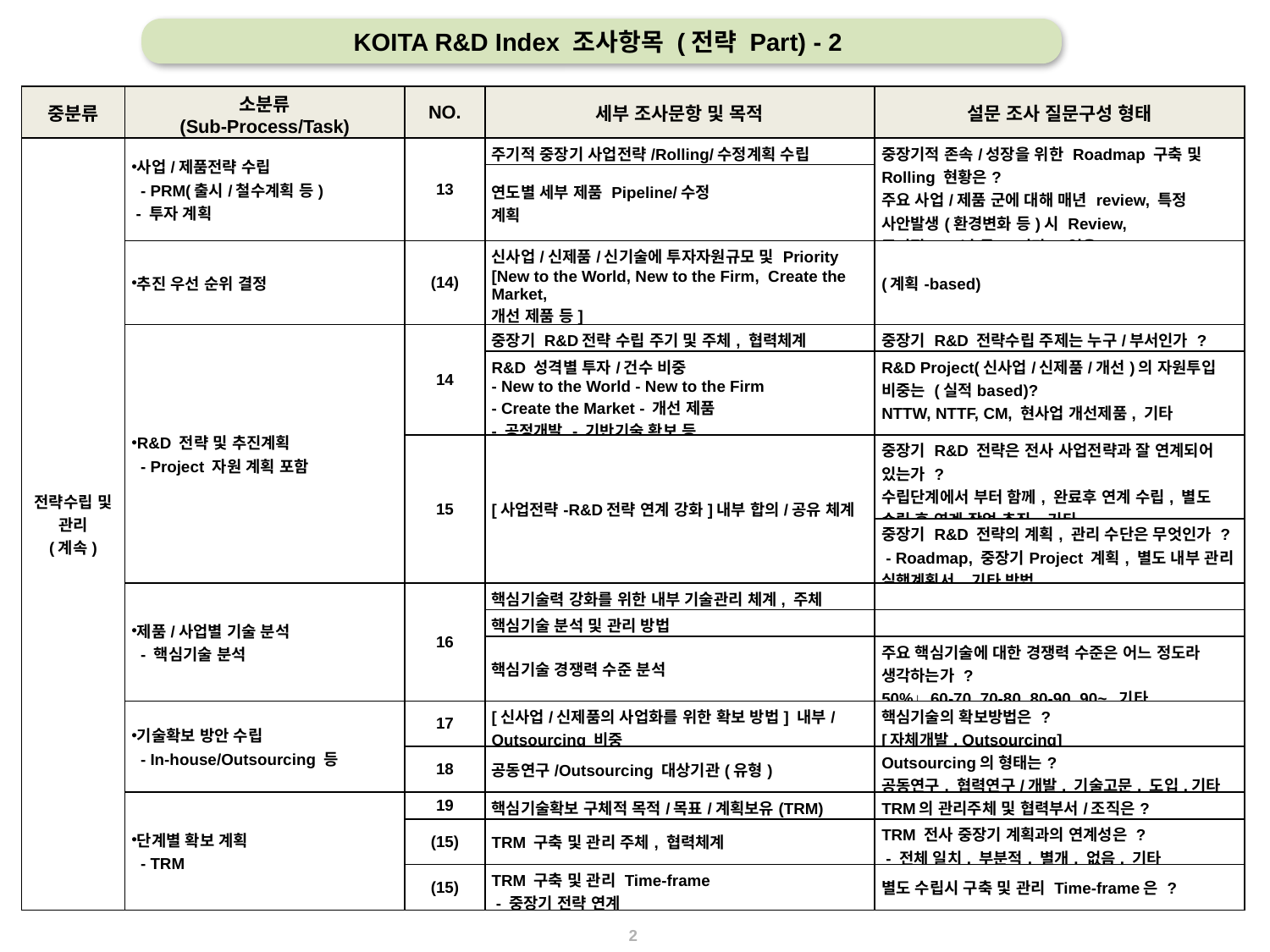

# KOITA R&D Index 조사항목 (전략 Part) - 2
| 중분류 | 소분류 (Sub-Process/Task) | NO. | 세부 조사문항 및 목적 | 설문 조사 질문구성 형태 |
| --- | --- | --- | --- | --- |
| 전략수립 및 관리 (계속) | 사업/제품전략 수립 - PRM(출시/철수계획 등) - 투자 계획 | 13 | 주기적 중장기 사업전략/Rolling/수정계획 수립 | 중장기적 존속/성장을 위한 Roadmap 구축 및 Rolling 현황은? 주요 사업/제품 군에 대해 매년 review, 특정 사안발생(환경변화 등)시 Review, 주기적(2,3년 등), 기타 , 없음 |
|  |  |  | 연도별 세부 제품 Pipeline/수정 계획 |  |
|  | 추진 우선 순위 결정 | (14) | 신사업/신제품/신기술에 투자자원규모 및 Priority [New to the World, New to the Firm, Create the Market, 개선 제품 등] | (계획-based) |
|  | R&D 전략 및 추진계획 - Project 자원 계획 포함 | 14 | 중장기 R&D전략 수립 주기 및 주체, 협력체계 | 중장기 R&D 전략수립 주제는 누구/부서인가 ? |
|  |  |  | R&D 성격별 투자/건수 비중 - New to the World - New to the Firm - Create the Market - 개선 제품 - 공정개발 - 기반기술 확보 등 | R&D Project(신사업/신제품/개선)의 자원투입 비중는 (실적based)? NTTW, NTTF, CM, 현사업 개선제품, 기타 |
|  |  | 15 | [사업전략-R&D전략 연계 강화]내부 합의/공유 체계 | 중장기 R&D 전략은 전사 사업전략과 잘 연계되어 있는가 ? 수립단계에서 부터 함께, 완료후 연계 수립, 별도 수립 후 연계 작업 추진, 기타 |
|  |  |  |  | 중장기 R&D 전략의 계획, 관리 수단은 무엇인가 ? - Roadmap, 중장기Project 계획, 별도 내부 관리 실행계획서, 기타 방법 |
|  | 제품/사업별 기술 분석 - 핵심기술 분석 | 16 | 핵심기술력 강화를 위한 내부 기술관리 체계, 주체 |  |
|  |  |  | 핵심기술 분석 및 관리 방법 |  |
|  |  |  | 핵심기술 경쟁력 수준 분석 | 주요 핵심기술에 대한 경쟁력 수준은 어느 정도라 생각하는가 ? 50%↓, 60-70, 70-80, 80-90, 90~, 기타 |
|  | 기술확보 방안 수립 - In-house/Outsourcing 등 | 17 | [신사업/신제품의 사업화를 위한 확보 방법] 내부/Outsourcing 비중 | 핵심기술의 확보방법은 ? [자체개발, Outsourcing] |
|  |  | 18 | 공동연구/Outsourcing 대상기관(유형) | Outsourcing의 형태는? 공동연구, 협력연구/개발, 기술고문, 도입,기타 |
|  | 단계별 확보 계획 - TRM | 19 | 핵심기술확보 구체적 목적/목표/계획보유(TRM) | TRM의 관리주체 및 협력부서/조직은? |
|  |  | (15) | TRM 구축 및 관리 주체, 협력체계 | TRM 전사 중장기 계획과의 연계성은 ? - 전체 일치, 부분적, 별개, 없음, 기타 |
|  |  | (15) | TRM 구축 및 관리 Time-frame - 중장기 전략 연계 | 별도 수립시 구축 및 관리 Time-frame은 ? |
2